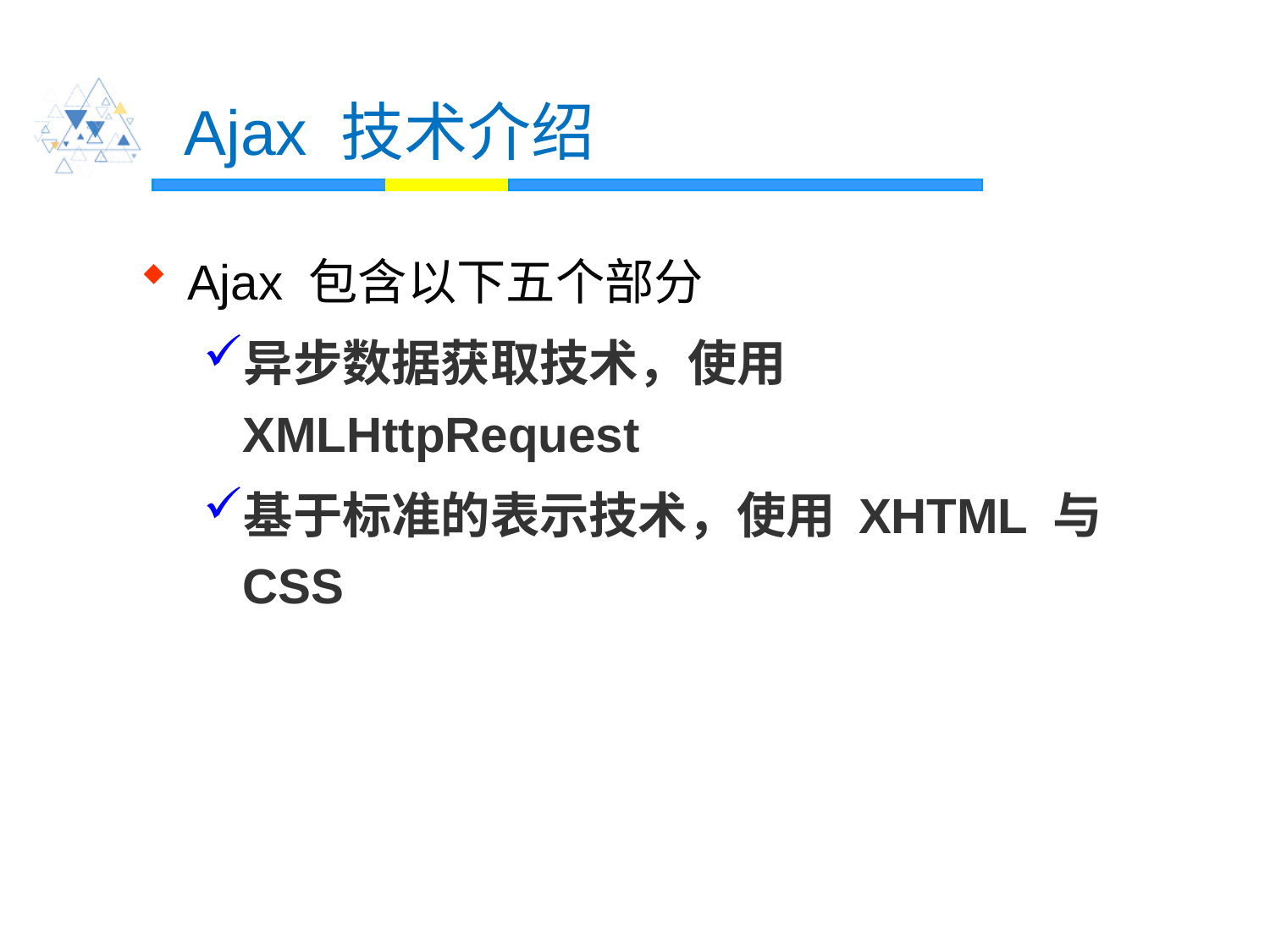

# Ajax 技术介绍
Ajax 包含以下五个部分
异步数据获取技术，使用 XMLHttpRequest
基于标准的表示技术，使用 XHTML 与 CSS